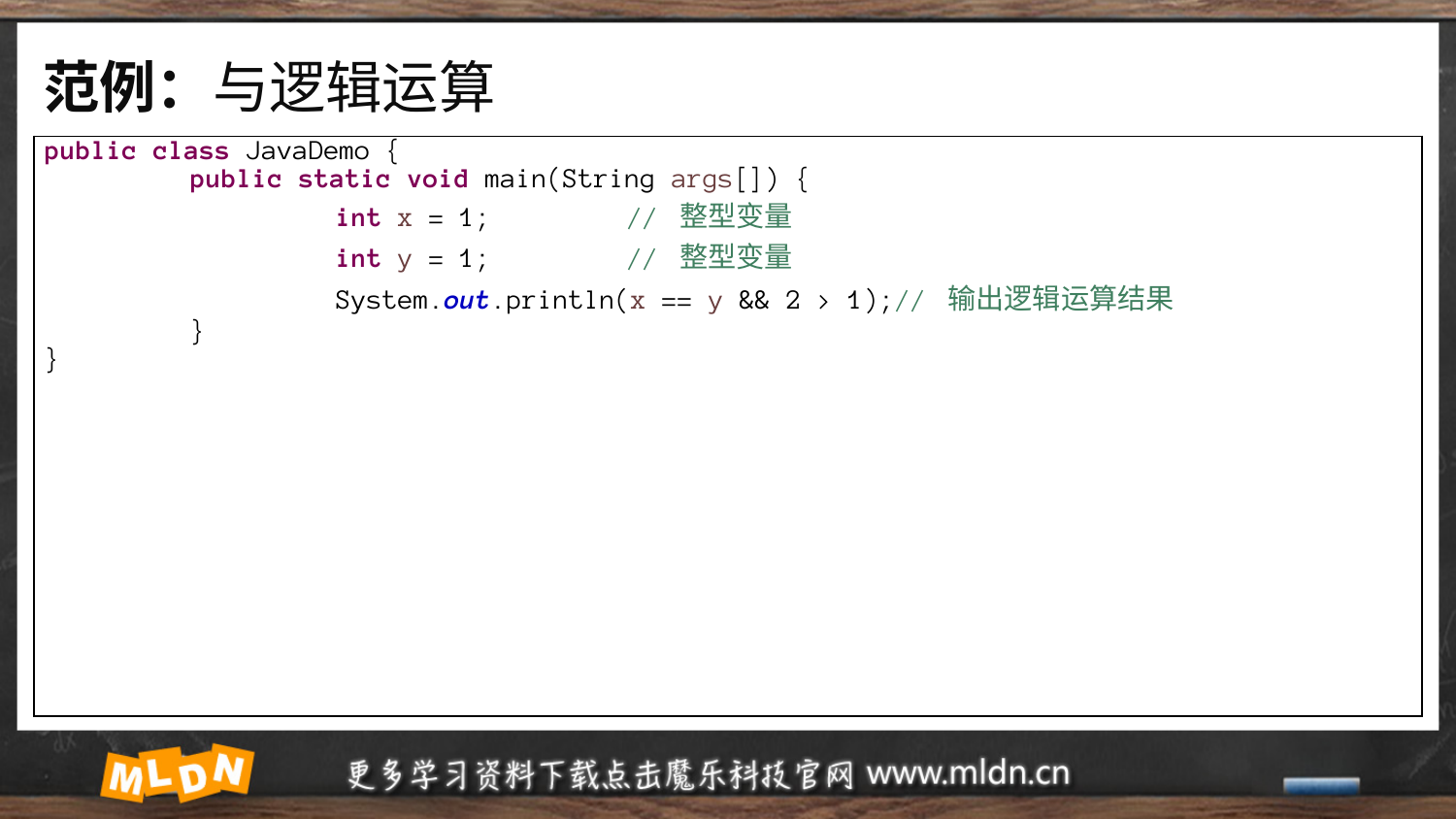

# 范例：与逻辑运算
| public class JavaDemo { public static void main(String args[]) { int x = 1; // 整型变量 int y = 1; // 整型变量 System.out.println(x == y && 2 > 1);// 输出逻辑运算结果 } } |
| --- |